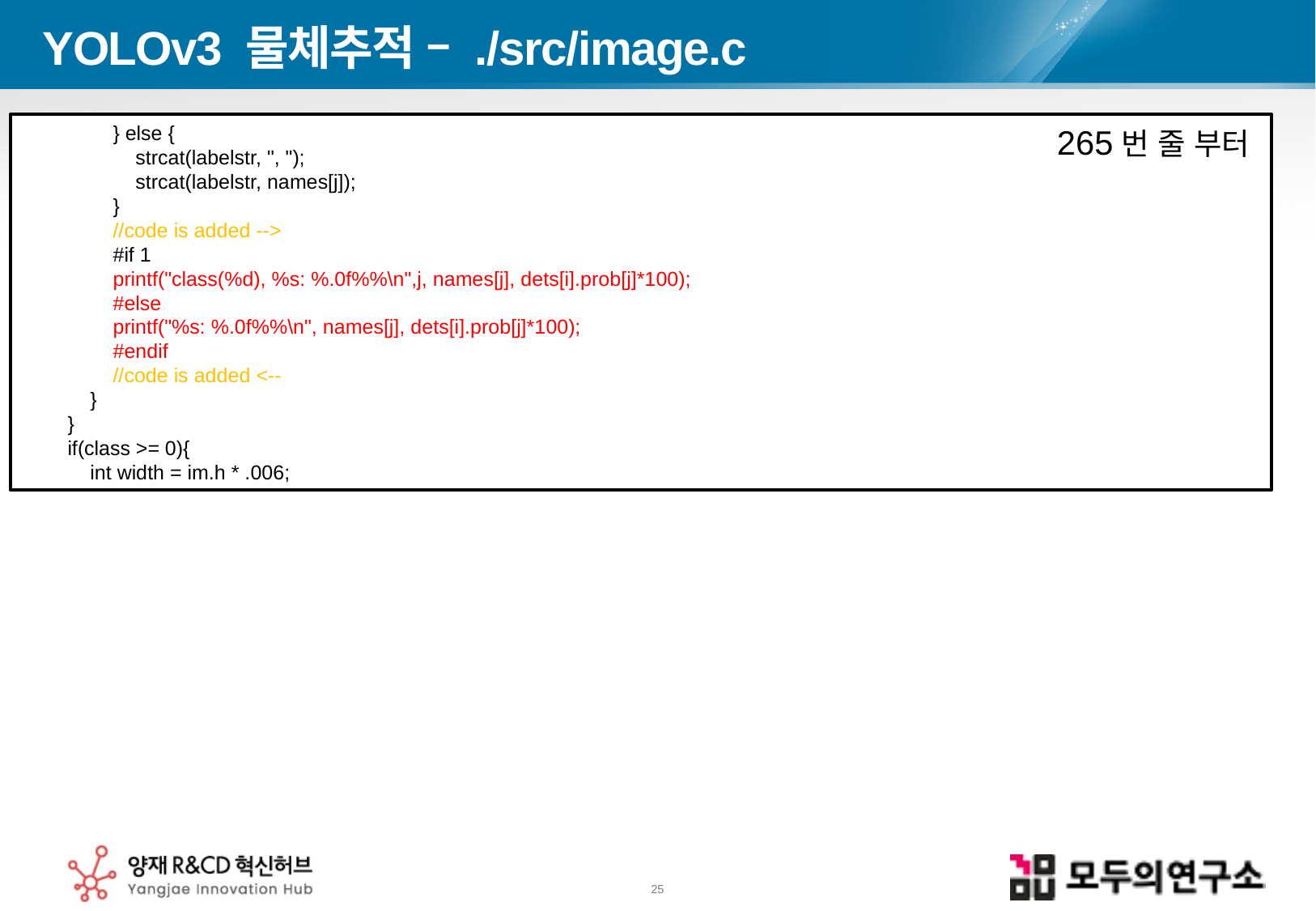

# YOLOv3 물체추적 – ./src/image.c
                } else {
                    strcat(labelstr, ", ");
                    strcat(labelstr, names[j]);
                }
                //code is added -->
                #if 1
                printf("class(%d), %s: %.0f%%\n",j, names[j], dets[i].prob[j]*100);
                #else
                printf("%s: %.0f%%\n", names[j], dets[i].prob[j]*100);
                #endif
                //code is added <--
            }
        }
        if(class >= 0){
            int width = im.h * .006;
265번 줄 부터